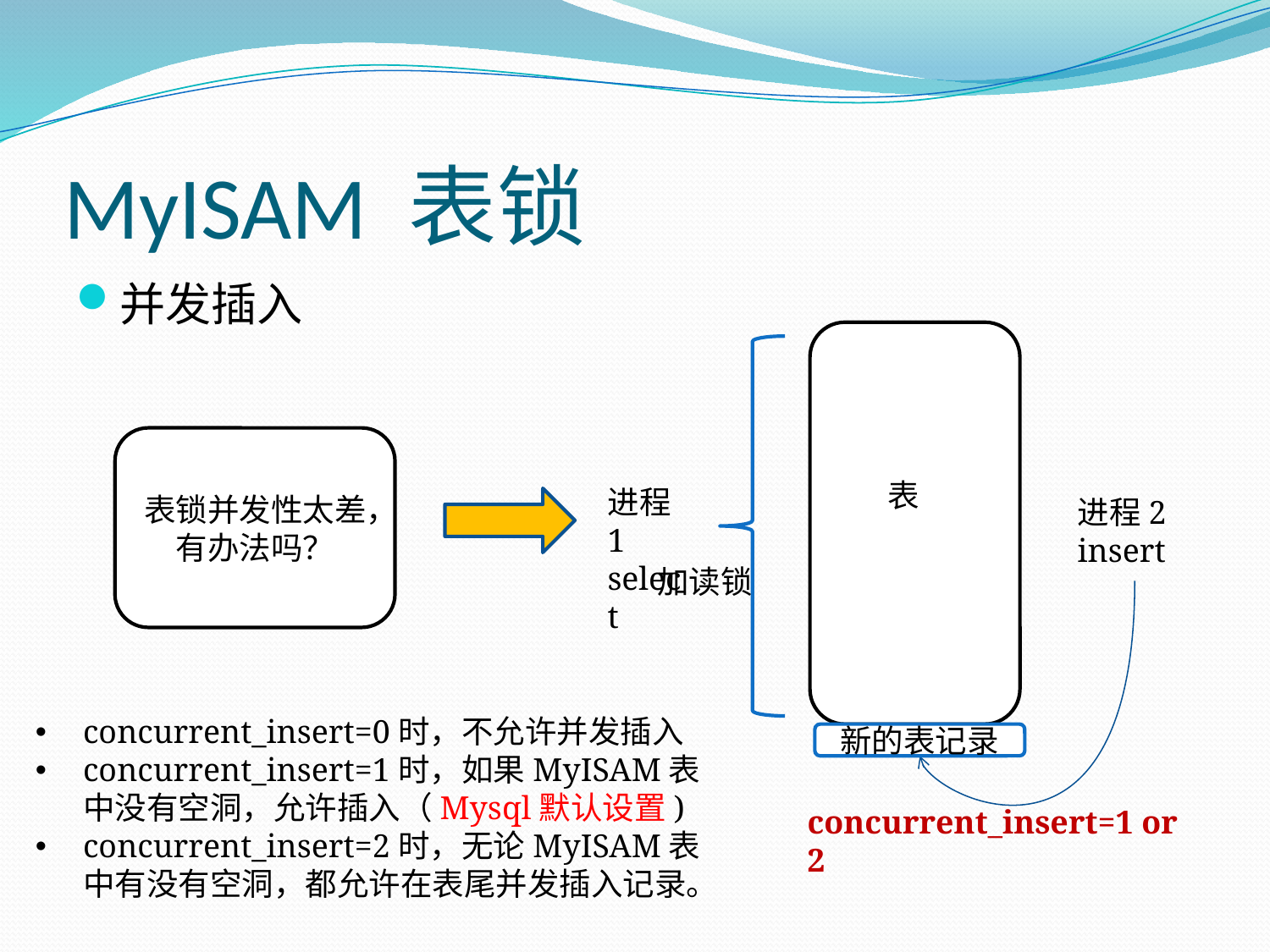

# MyISAM 表锁
并发插入

表锁并发性太差，有办法吗？
表
进程1
select
进程2
insert

加读锁
concurrent_insert=0时，不允许并发插入
concurrent_insert=1时，如果MyISAM表中没有空洞，允许插入（Mysql默认设置)
concurrent_insert=2时，无论MyISAM表中有没有空洞，都允许在表尾并发插入记录。
新的表记录
concurrent_insert=1 or 2